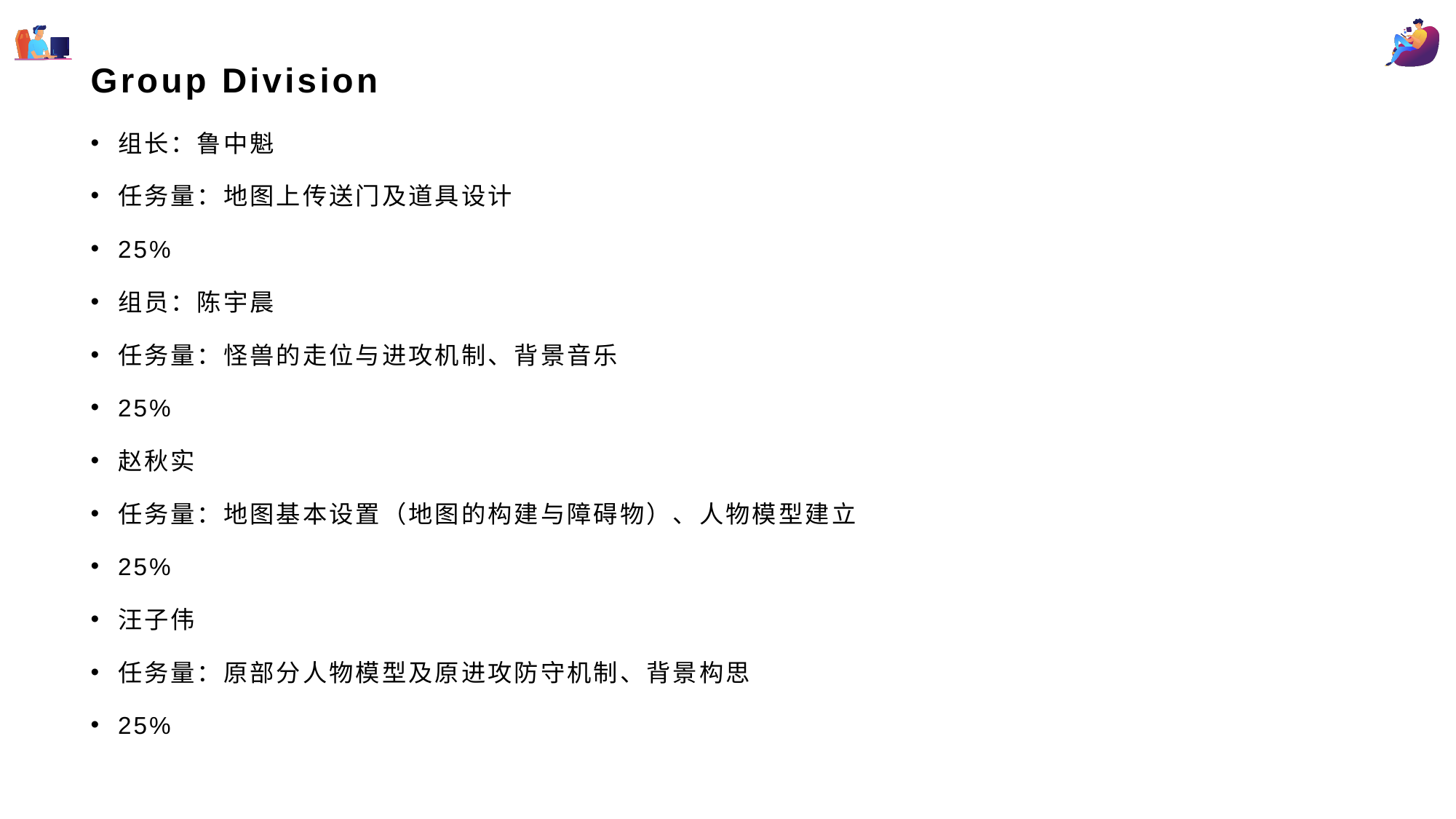

# Group Division
组长：鲁中魁
任务量：地图上传送门及道具设计
25%
组员：陈宇晨
任务量：怪兽的走位与进攻机制、背景音乐
25%
赵秋实
任务量：地图基本设置（地图的构建与障碍物）、人物模型建立
25%
汪子伟
任务量：原部分人物模型及原进攻防守机制、背景构思
25%